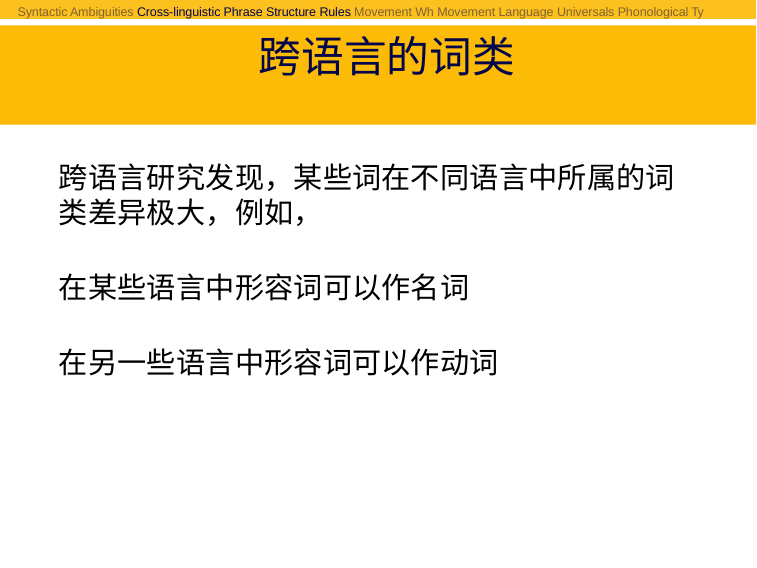

Syntactic Ambiguities Cross-linguistic Phrase Structure Rules Movement Wh Movement Language Universals Phonological Ty
# 跨语言的词类
跨语言研究发现，某些词在不同语言中所属的词类差异极大，例如，

在某些语言中形容词可以作名词

在另一些语言中形容词可以作动词